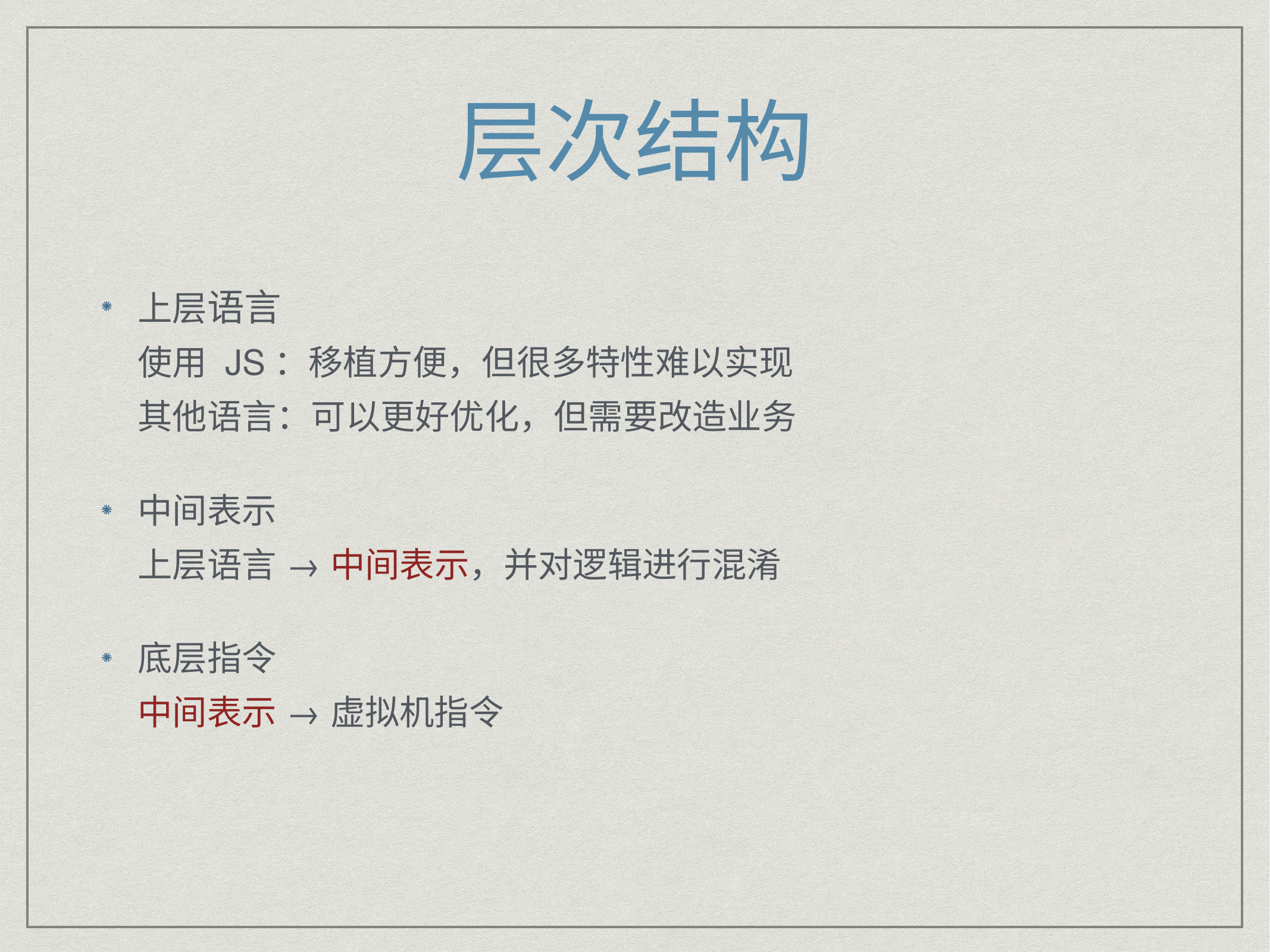

# 层次结构
上层语言
使用 JS：移植方便，但很多特性难以实现
其他语言：可以更好优化，但需要改造业务
中间表示
上层语言 → 中间表示，并对逻辑进行混淆
底层指令
中间表示 → 虚拟机指令